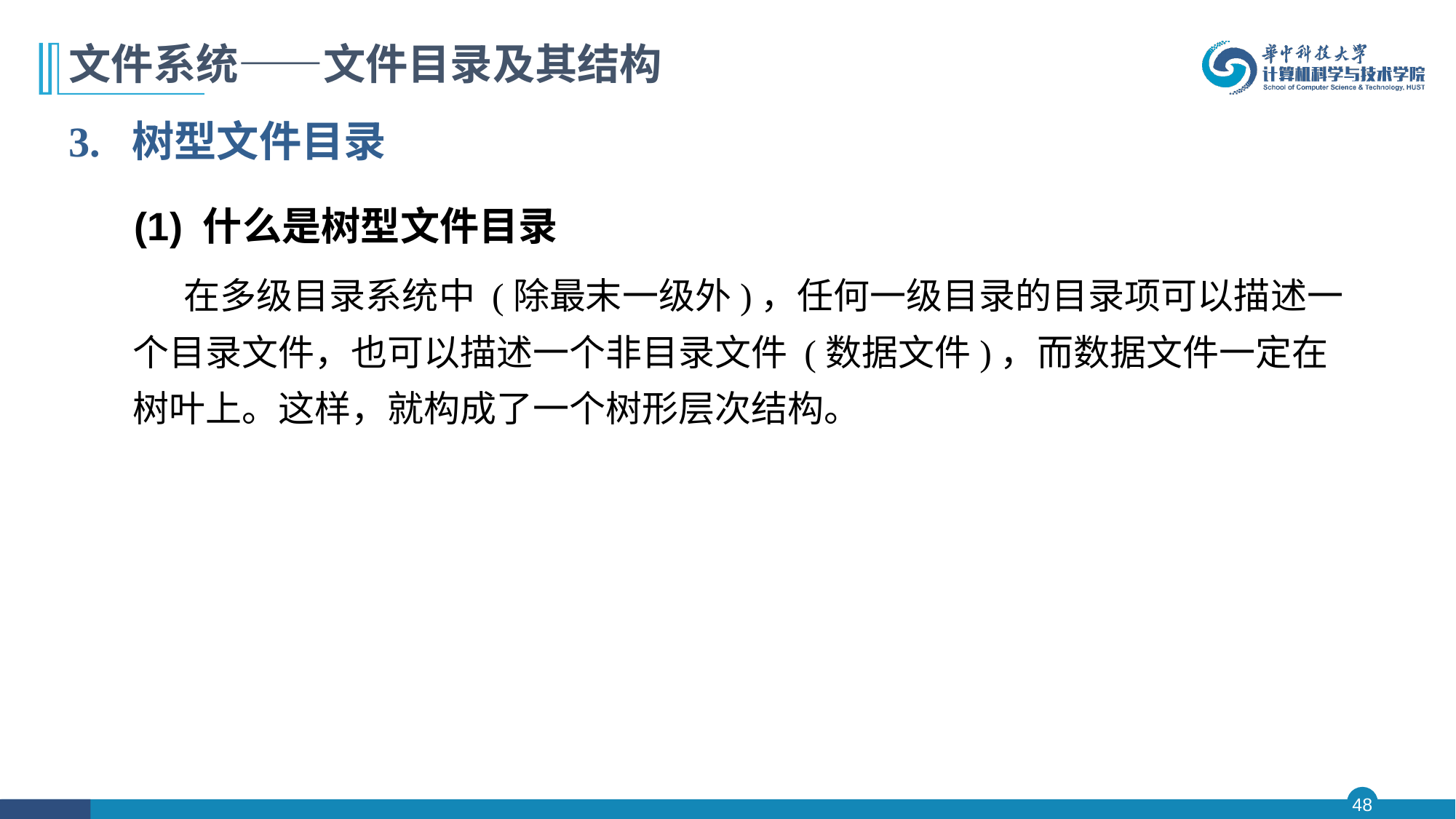

# 文件系统——文件目录及其结构
3.  树型文件目录
      (1) 什么是树型文件目录
             在多级目录系统中 (除最末一级外)，任何一级目录的目录项可以描述一个目录文件，也可以描述一个非目录文件 (数据文件)，而数据文件一定在树叶上。这样，就构成了一个树形层次结构。